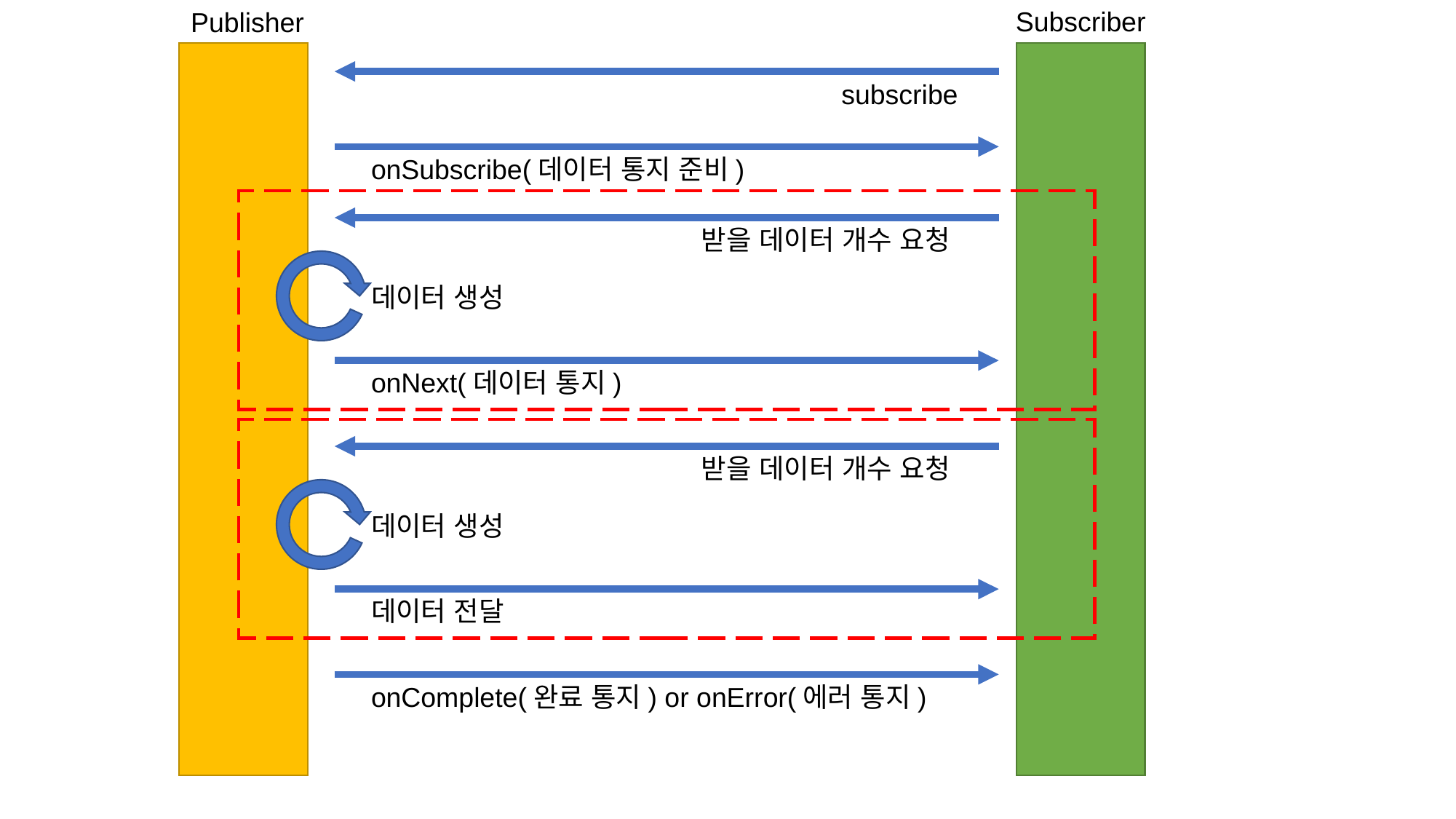

Publisher
Subscriber

 subscribe
onSubscribe(데이터 통지 준비)

받을 데이터 개수 요청

데이터 생성
onNext(데이터 통지)

받을 데이터 개수 요청

데이터 생성
데이터 전달
onComplete(완료 통지) or onError(에러 통지)